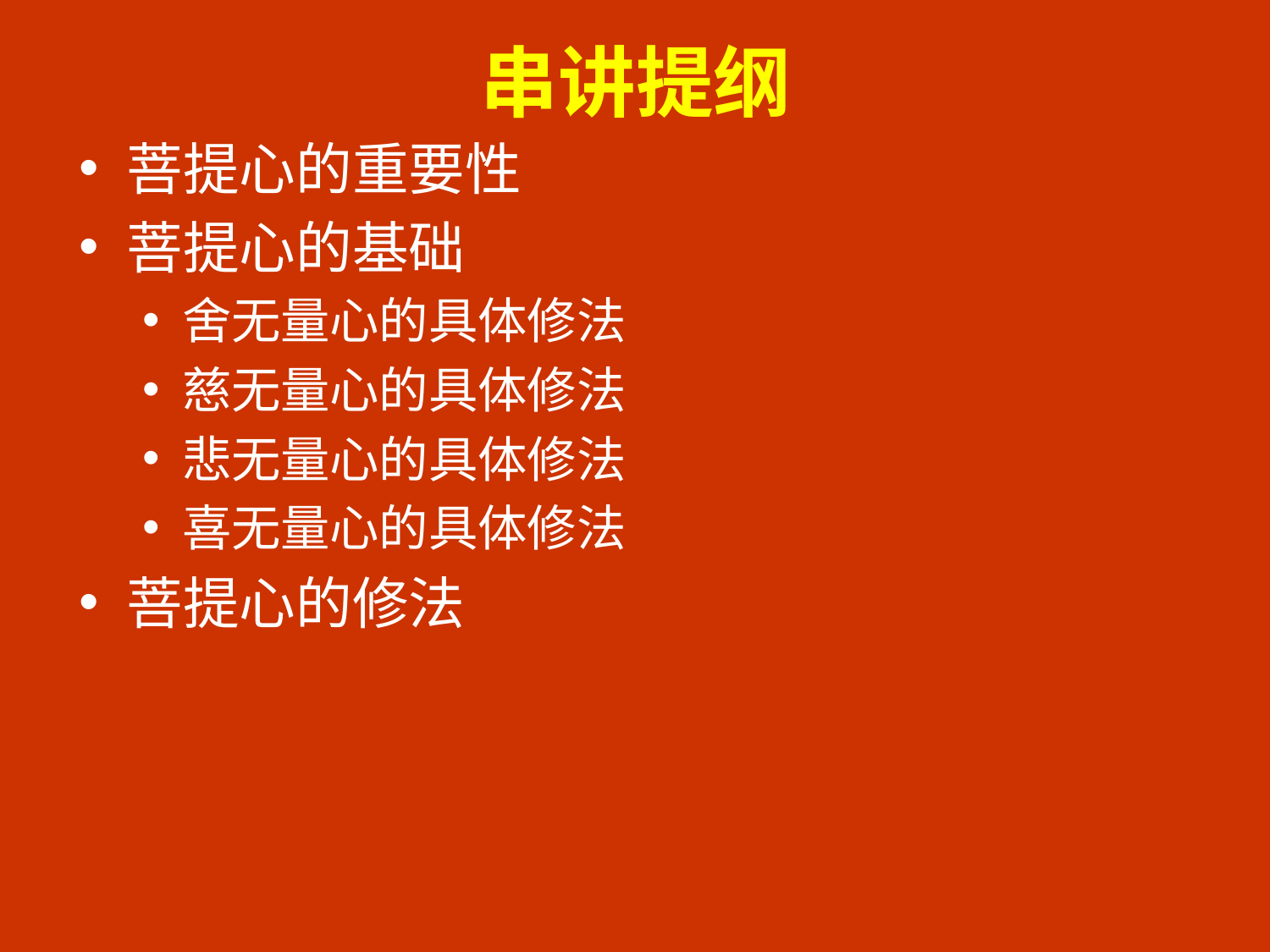

# 串讲提纲
菩提心的重要性
菩提心的基础
舍无量心的具体修法
慈无量心的具体修法
悲无量心的具体修法
喜无量心的具体修法
菩提心的修法